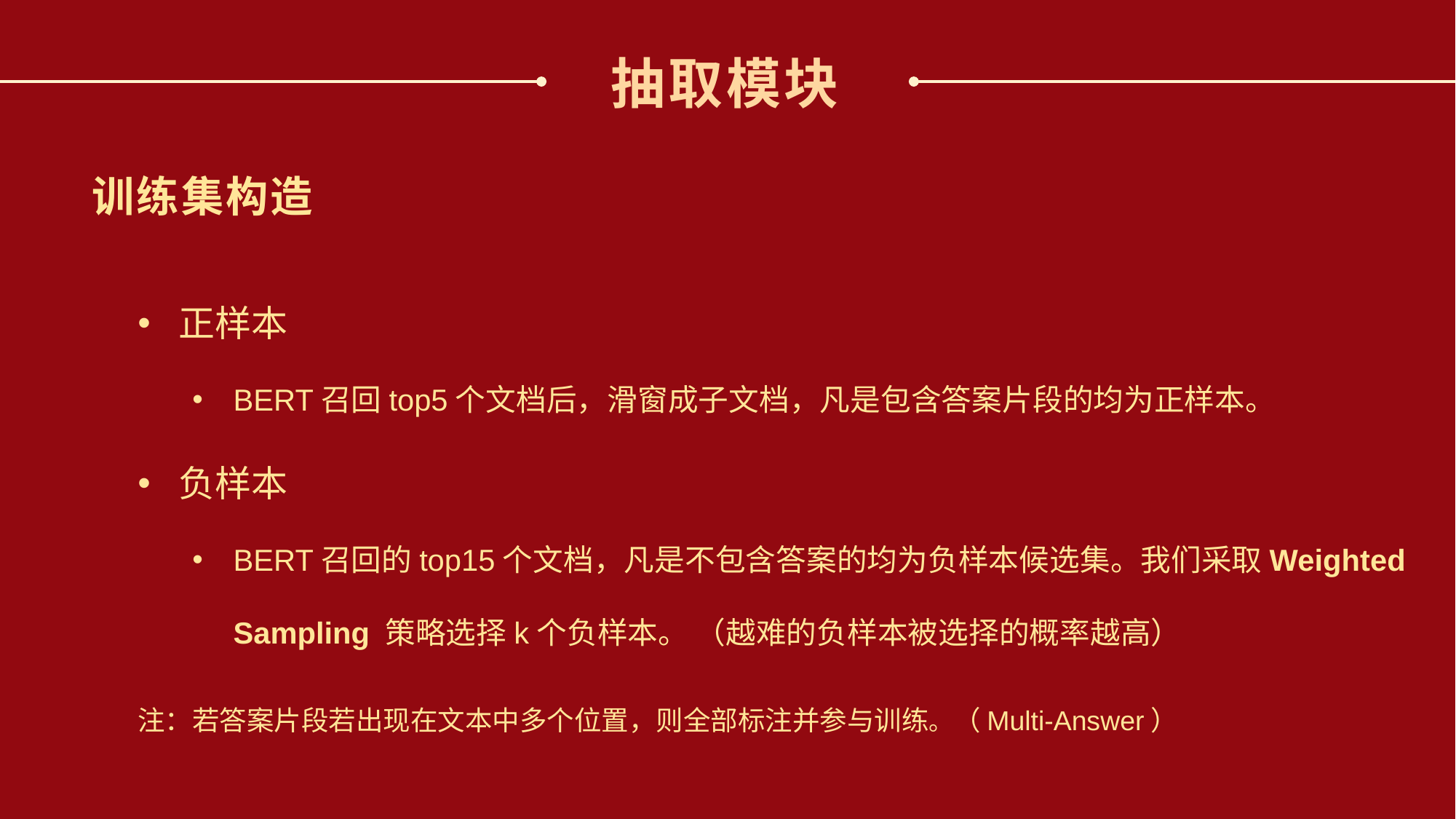

# 抽取模块
训练集构造
正样本
BERT召回top5个文档后，滑窗成子文档，凡是包含答案片段的均为正样本。
负样本
BERT召回的top15个文档，凡是不包含答案的均为负样本候选集。我们采取Weighted Sampling 策略选择k个负样本。 （越难的负样本被选择的概率越高）
注：若答案片段若出现在文本中多个位置，则全部标注并参与训练。（Multi-Answer）